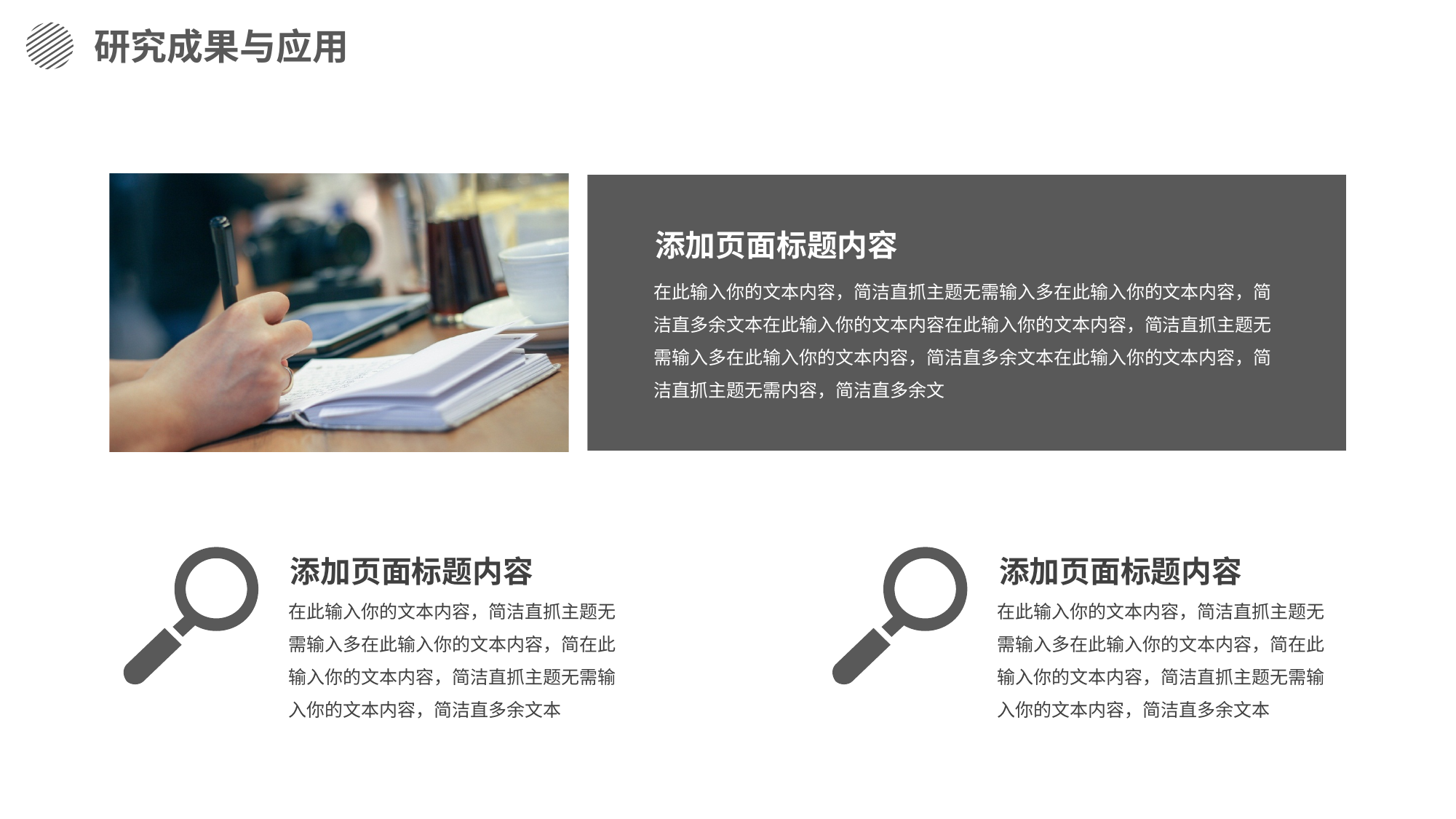

研究成果与应用

添加页面标题内容
在此输入你的文本内容，简洁直抓主题无需输入多在此输入你的文本内容，简洁直多余文本在此输入你的文本内容在此输入你的文本内容，简洁直抓主题无需输入多在此输入你的文本内容，简洁直多余文本在此输入你的文本内容，简洁直抓主题无需内容，简洁直多余文

添加页面标题内容
在此输入你的文本内容，简洁直抓主题无需输入多在此输入你的文本内容，简在此输入你的文本内容，简洁直抓主题无需输入你的文本内容，简洁直多余文本

添加页面标题内容
在此输入你的文本内容，简洁直抓主题无需输入多在此输入你的文本内容，简在此输入你的文本内容，简洁直抓主题无需输入你的文本内容，简洁直多余文本